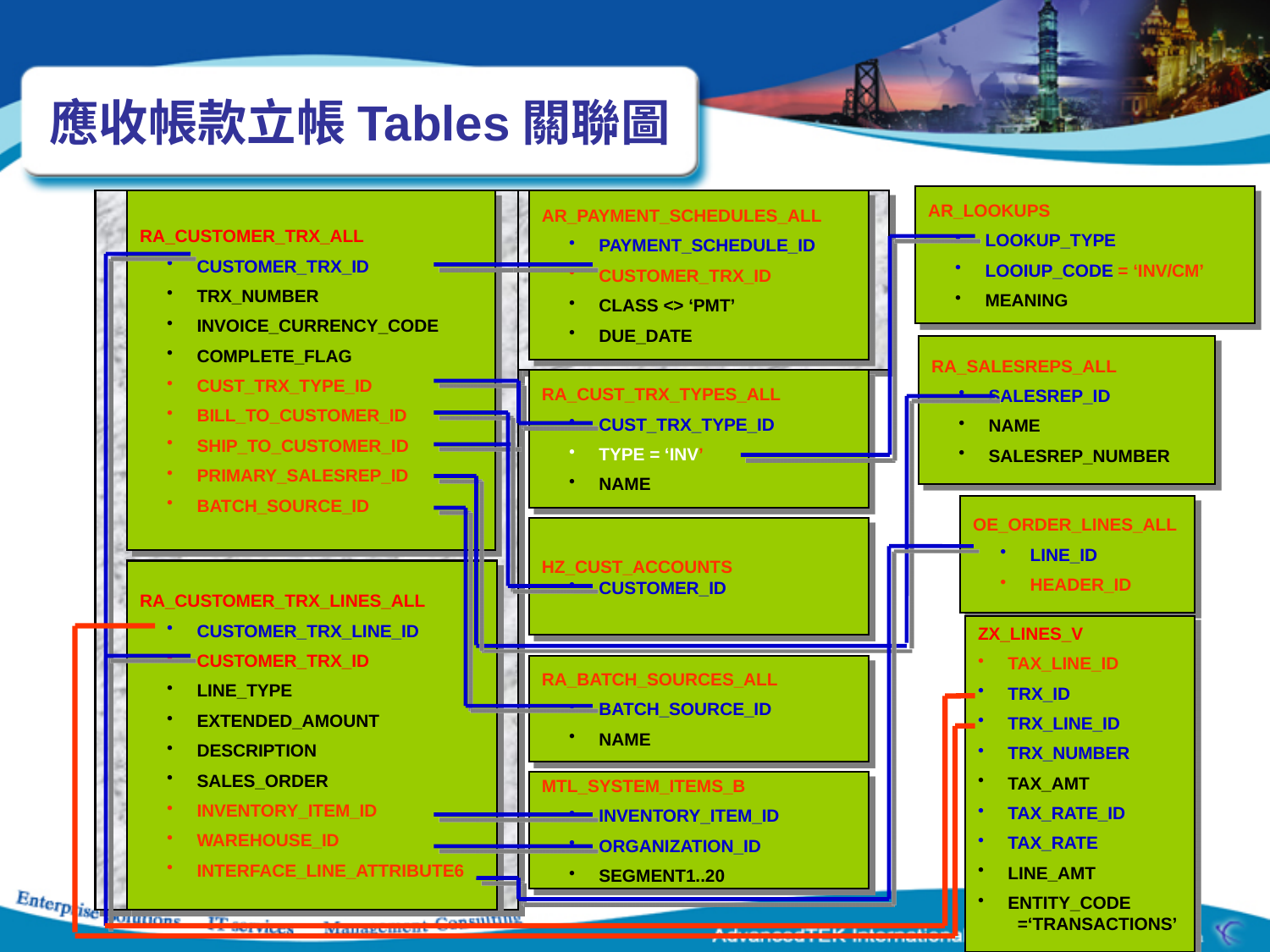

應收帳款立帳Tables關聯圖
AR_LOOKUPS
LOOKUP_TYPE
LOOIUP_CODE = ‘INV/CM’
MEANING

RA_CUSTOMER_TRX_ALL
CUSTOMER_TRX_ID
TRX_NUMBER
INVOICE_CURRENCY_CODE
COMPLETE_FLAG
CUST_TRX_TYPE_ID
BILL_TO_CUSTOMER_ID
SHIP_TO_CUSTOMER_ID
PRIMARY_SALESREP_ID
BATCH_SOURCE_ID

AR_PAYMENT_SCHEDULES_ALL
PAYMENT_SCHEDULE_ID
CUSTOMER_TRX_ID
CLASS <> ‘PMT’
DUE_DATE

RA_SALESREPS_ALL
SALESREP_ID
NAME
SALESREP_NUMBER
RA_CUST_TRX_TYPES_ALL
CUST_TRX_TYPE_ID
TYPE = ‘INV’
NAME

OE_ORDER_LINES_ALL
LINE_ID
HEADER_ID

HZ_CUST_ACCOUNTS
CUSTOMER_ID

RA_CUSTOMER_TRX_LINES_ALL
CUSTOMER_TRX_LINE_ID
CUSTOMER_TRX_ID
LINE_TYPE
EXTENDED_AMOUNT
DESCRIPTION
SALES_ORDER
INVENTORY_ITEM_ID
WAREHOUSE_ID
INTERFACE_LINE_ATTRIBUTE6

ZX_LINES_V
TAX_LINE_ID
TRX_ID
TRX_LINE_ID
TRX_NUMBER
TAX_AMT
TAX_RATE_ID
TAX_RATE
LINE_AMT
ENTITY_CODE
  =‘TRANSACTIONS’

RA_BATCH_SOURCES_ALL
BATCH_SOURCE_ID
NAME

MTL_SYSTEM_ITEMS_B
INVENTORY_ITEM_ID
ORGANIZATION_ID
SEGMENT1..20